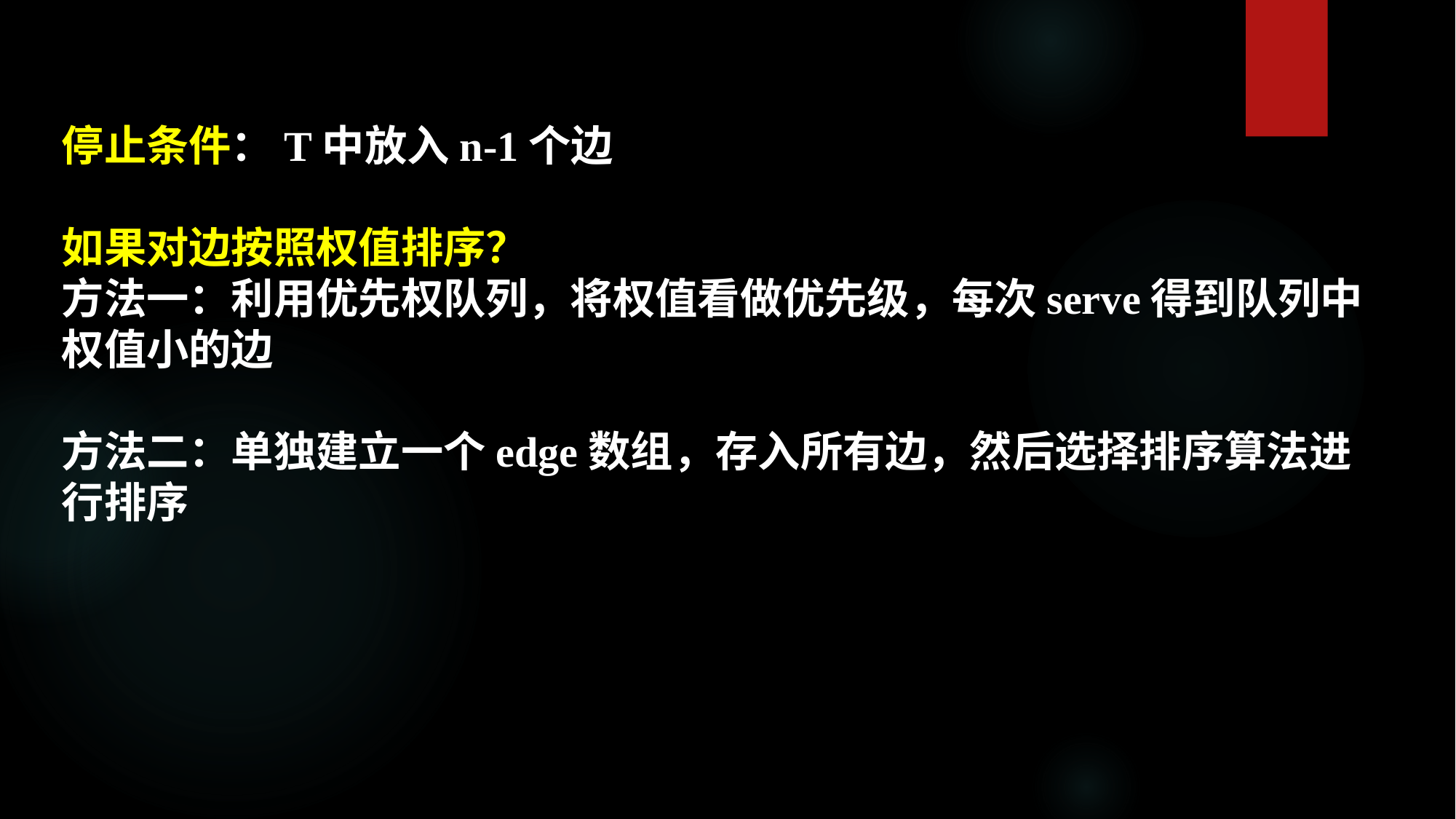

停止条件：T中放入n-1个边

如果对边按照权值排序？
方法一：利用优先权队列，将权值看做优先级，每次serve得到队列中权值小的边

方法二：单独建立一个edge数组，存入所有边，然后选择排序算法进行排序